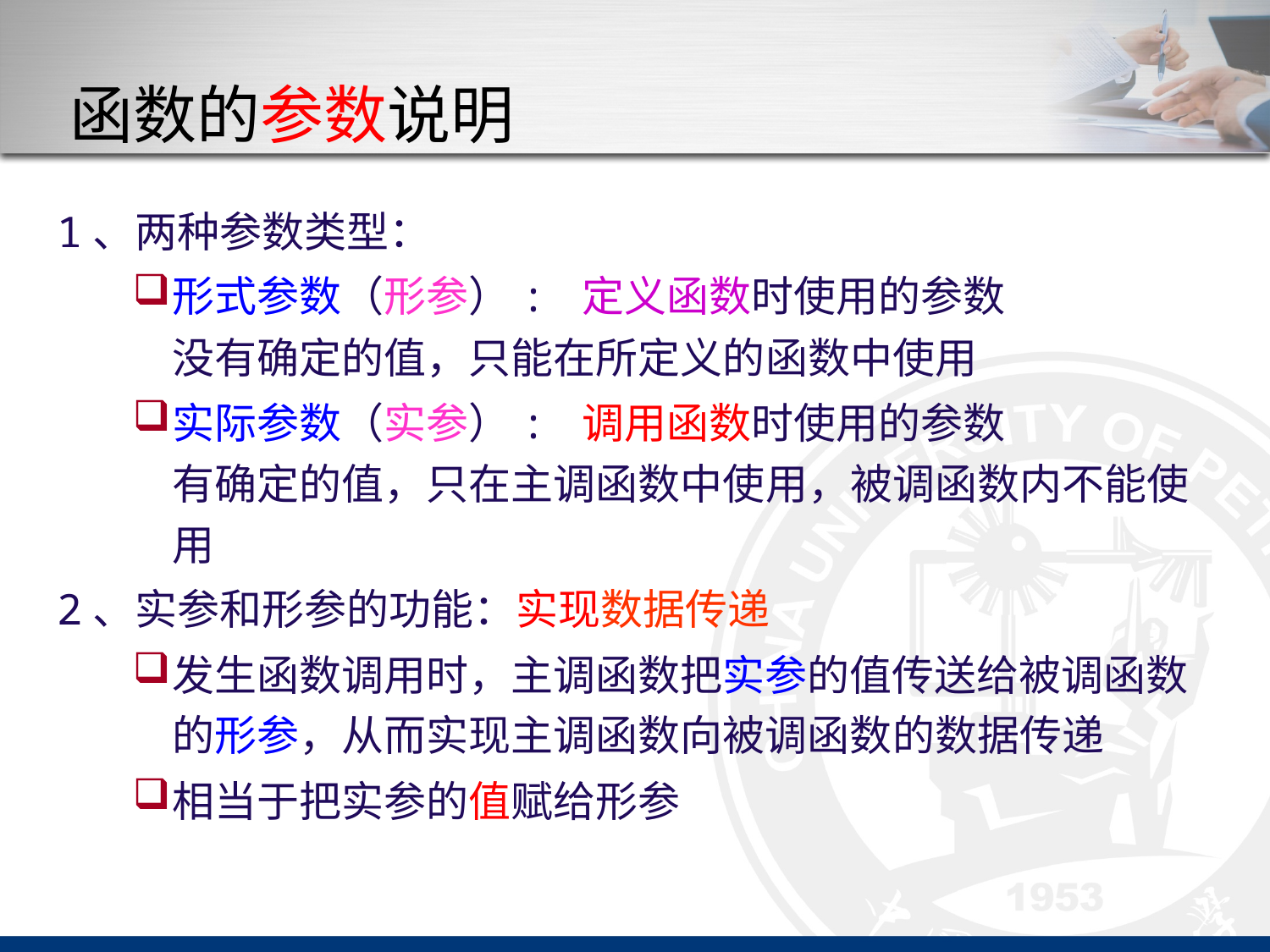

# 函数的参数说明
1、两种参数类型：
形式参数（形参）: 定义函数时使用的参数
没有确定的值，只能在所定义的函数中使用
实际参数（实参）: 调用函数时使用的参数
有确定的值，只在主调函数中使用，被调函数内不能使用
2、实参和形参的功能：实现数据传递
发生函数调用时，主调函数把实参的值传送给被调函数的形参，从而实现主调函数向被调函数的数据传递
相当于把实参的值赋给形参